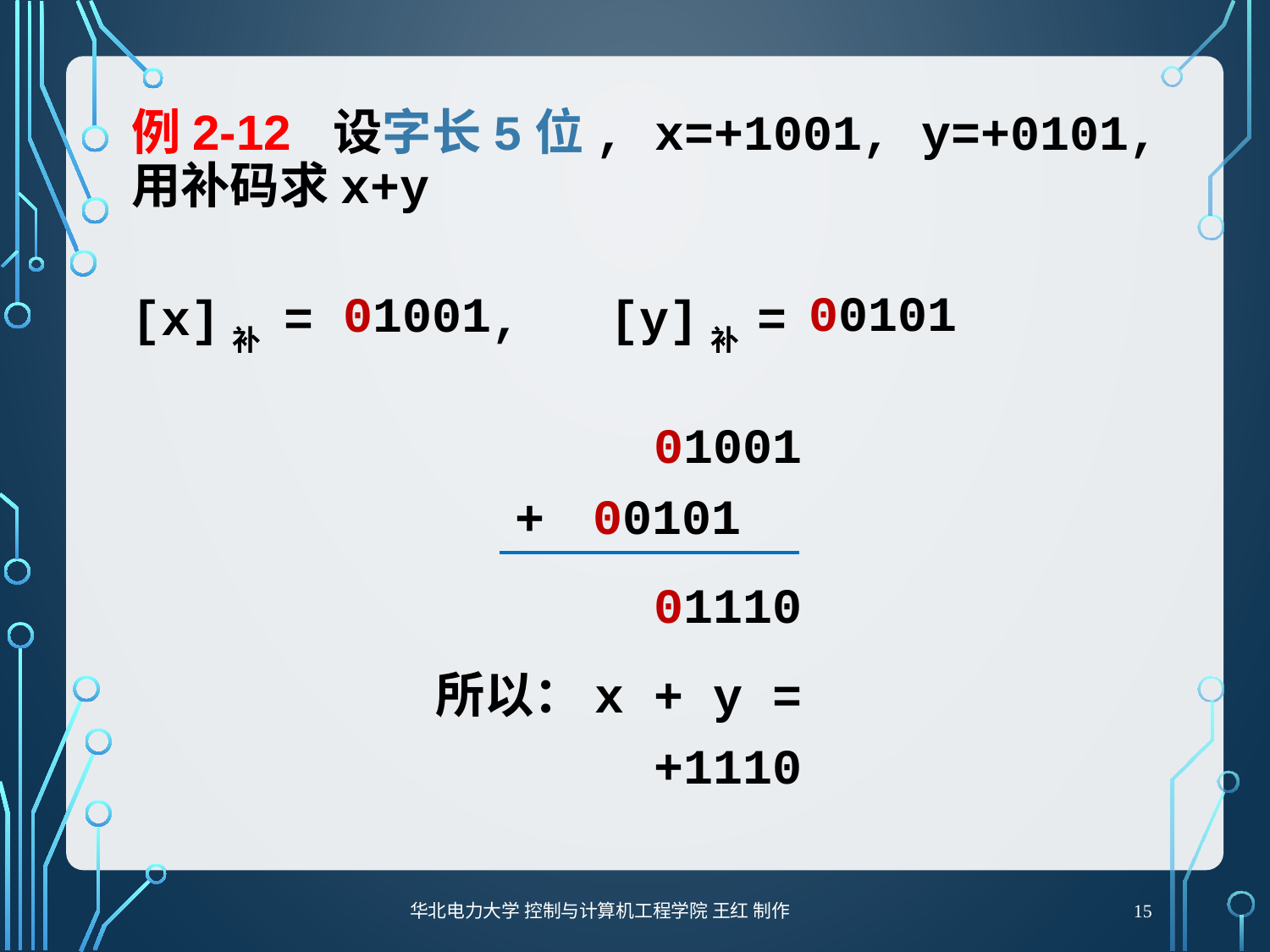

# 例2-12 设字长5位, x=+1001, y=+0101, 用补码求x+y
[x]补 =      ,   [y]补 =

00101
01001
01001
00101
+
01110
所以：x + y = +1110
15
华北电力大学 控制与计算机工程学院 王红 制作